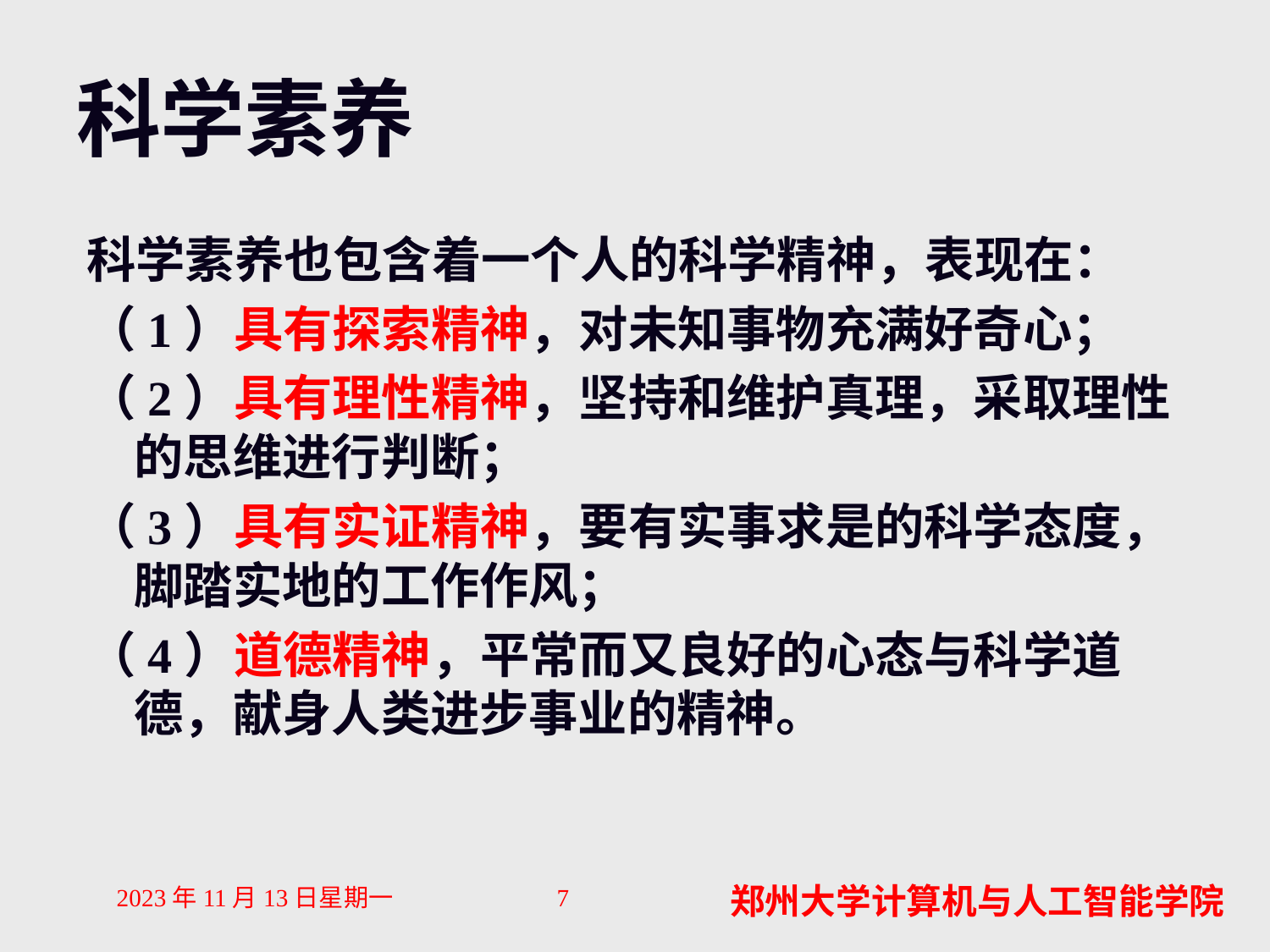

# 科学素养
科学素养也包含着一个人的科学精神，表现在：
（1）具有探索精神，对未知事物充满好奇心；
（2）具有理性精神，坚持和维护真理，采取理性的思维进行判断；
（3）具有实证精神，要有实事求是的科学态度，脚踏实地的工作作风；
（4）道德精神，平常而又良好的心态与科学道德，献身人类进步事业的精神。